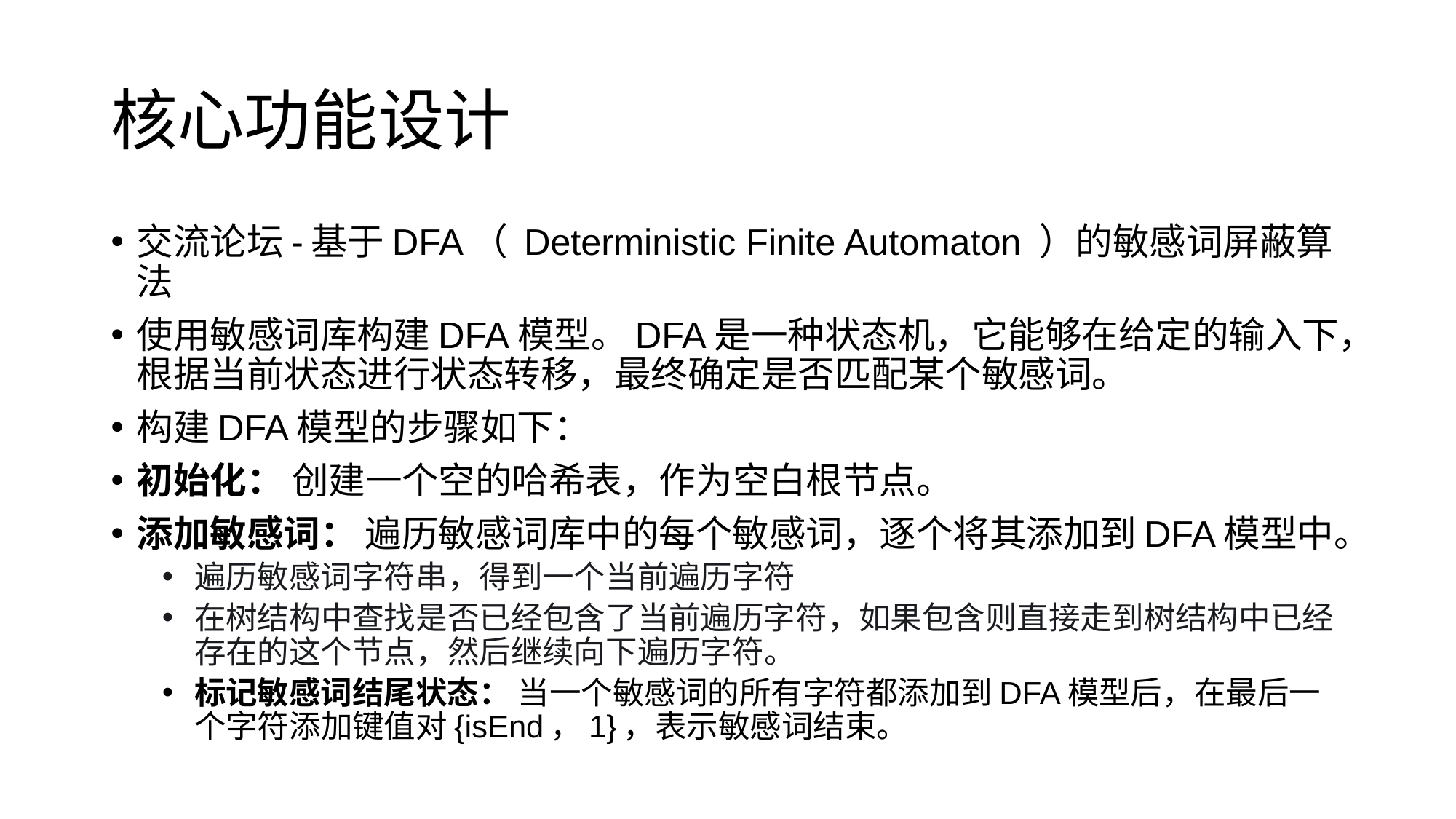

# 核心功能设计
交流论坛-基于DFA（ Deterministic Finite Automaton ）的敏感词屏蔽算法
使用敏感词库构建DFA模型。DFA是一种状态机，它能够在给定的输入下，根据当前状态进行状态转移，最终确定是否匹配某个敏感词。
构建DFA模型的步骤如下：
初始化： 创建一个空的哈希表，作为空白根节点。
添加敏感词： 遍历敏感词库中的每个敏感词，逐个将其添加到DFA模型中。
遍历敏感词字符串，得到一个当前遍历字符
在树结构中查找是否已经包含了当前遍历字符，如果包含则直接走到树结构中已经存在的这个节点，然后继续向下遍历字符。
标记敏感词结尾状态： 当一个敏感词的所有字符都添加到DFA模型后，在最后一个字符添加键值对{isEnd，1}，表示敏感词结束。